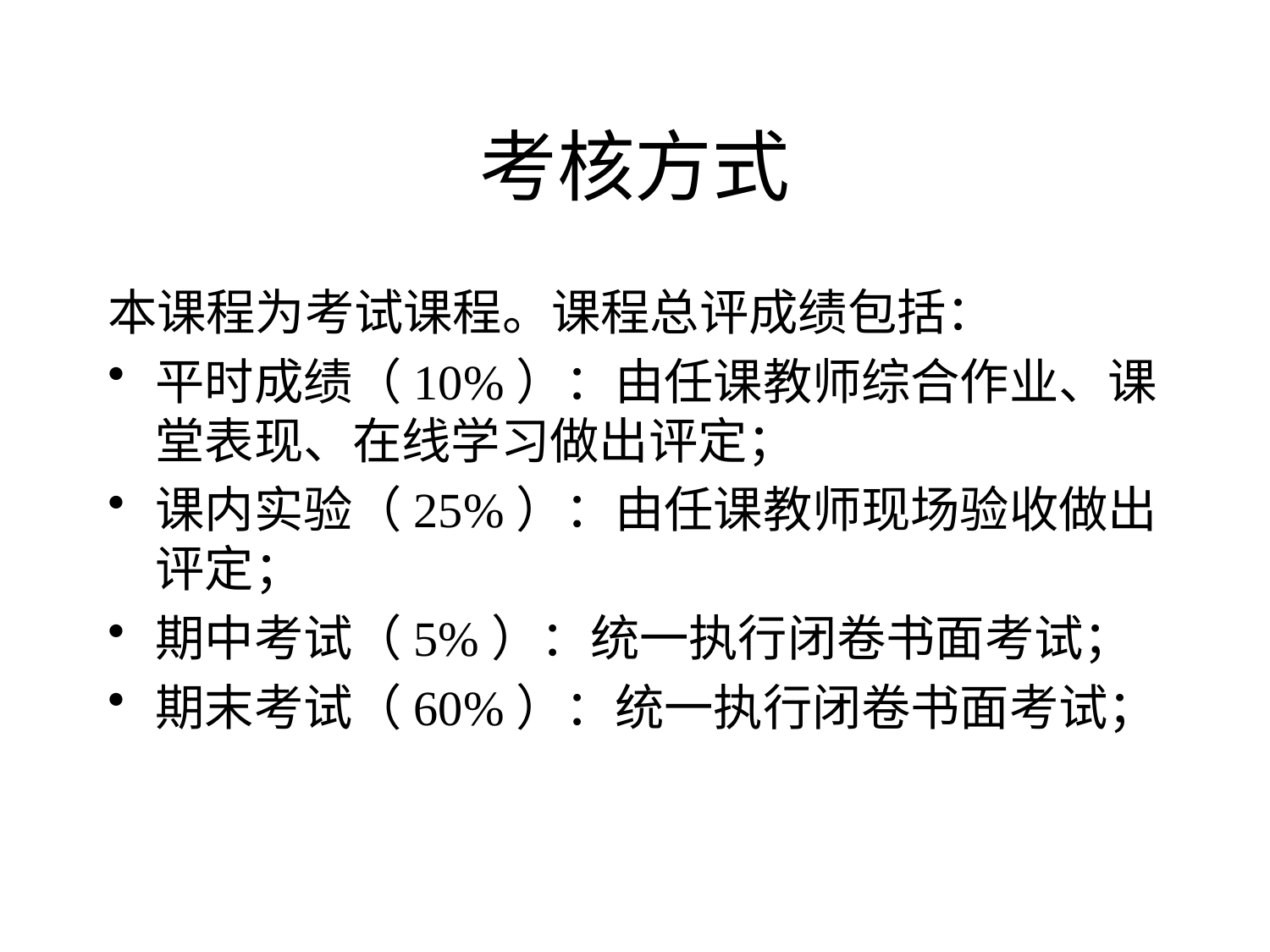

# 考核方式
本课程为考试课程。课程总评成绩包括：
平时成绩（10%）：由任课教师综合作业、课堂表现、在线学习做出评定；
课内实验（25%）：由任课教师现场验收做出评定；
期中考试（5%）：统一执行闭卷书面考试；
期末考试（60%）：统一执行闭卷书面考试；